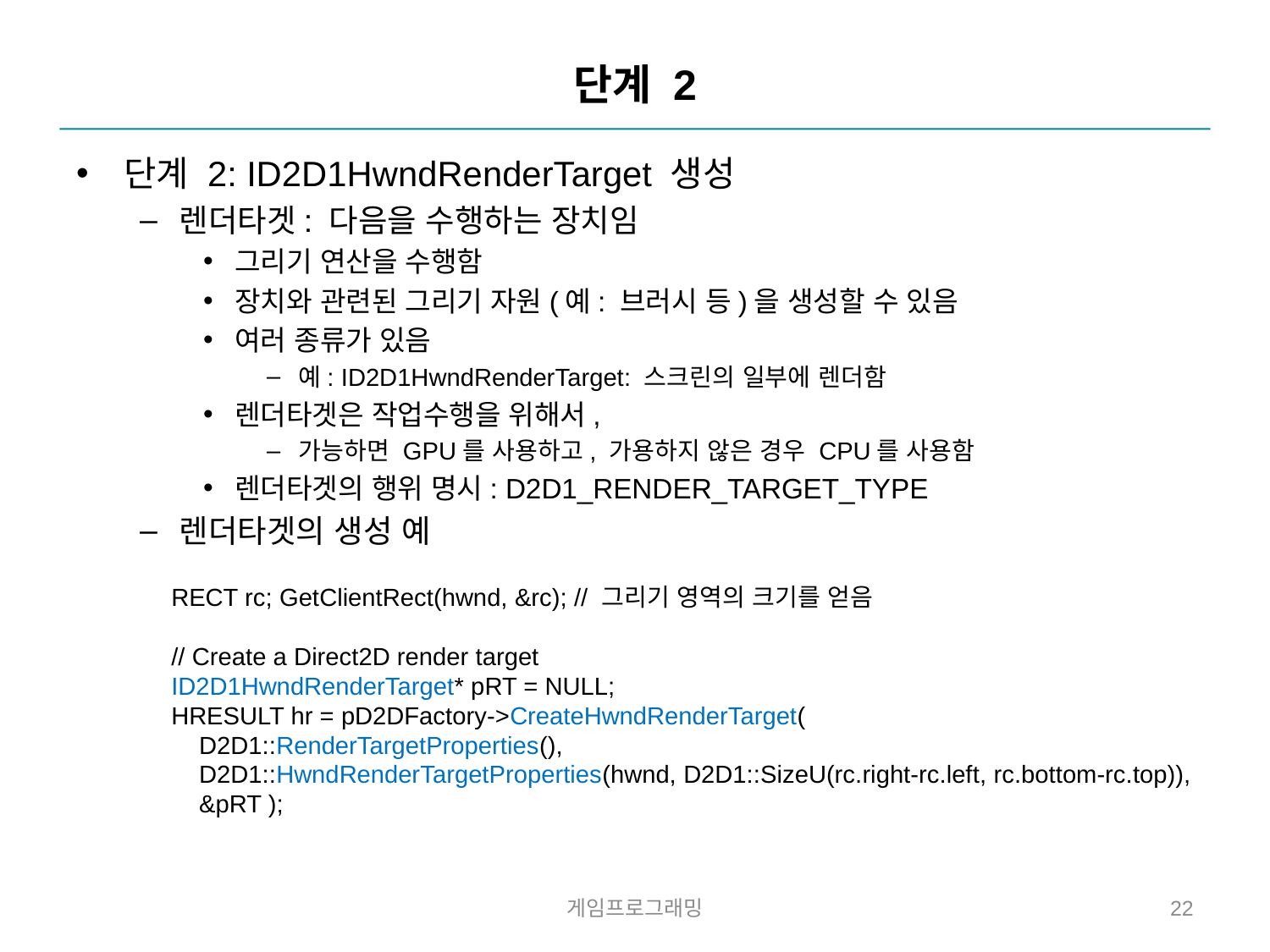

# 단계 2
단계 2: ID2D1HwndRenderTarget 생성
렌더타겟: 다음을 수행하는 장치임
그리기 연산을 수행함
장치와 관련된 그리기 자원(예: 브러시 등)을 생성할 수 있음
여러 종류가 있음
예: ID2D1HwndRenderTarget: 스크린의 일부에 렌더함
렌더타겟은 작업수행을 위해서,
가능하면 GPU를 사용하고, 가용하지 않은 경우 CPU를 사용함
렌더타겟의 행위 명시: D2D1_RENDER_TARGET_TYPE
렌더타겟의 생성 예

RECT rc; GetClientRect(hwnd, &rc); // 그리기 영역의 크기를 얻음

// Create a Direct2D render target
ID2D1HwndRenderTarget* pRT = NULL;
HRESULT hr = pD2DFactory->CreateHwndRenderTarget(
    D2D1::RenderTargetProperties(),
    D2D1::HwndRenderTargetProperties(hwnd, D2D1::SizeU(rc.right-rc.left, rc.bottom-rc.top)),
    &pRT );
게임프로그래밍
22